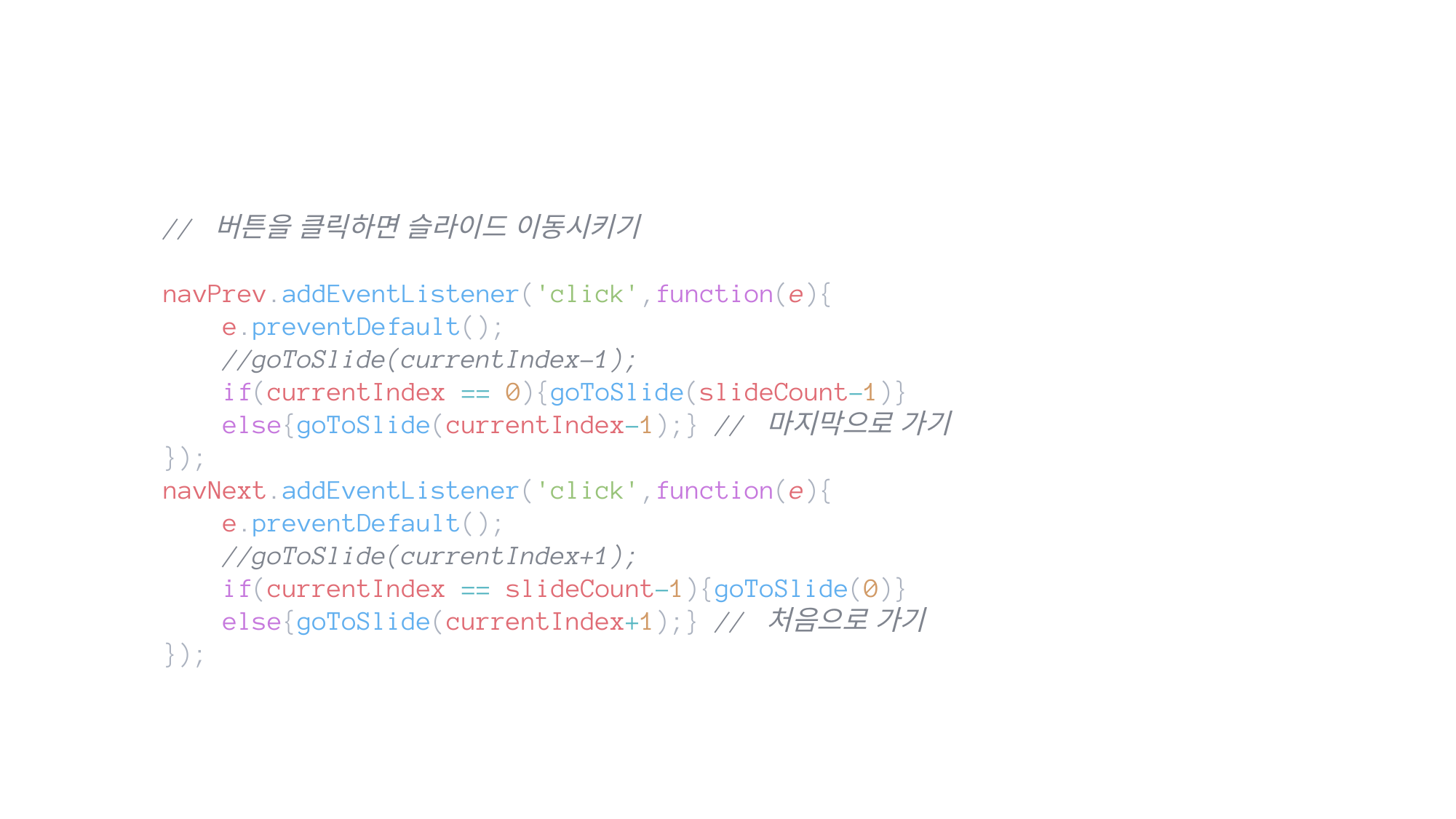

// 버튼을 클릭하면 슬라이드 이동시키기
navPrev.addEventListener('click',function(e){
    e.preventDefault();
    //goToSlide(currentIndex-1);
    if(currentIndex == 0){goToSlide(slideCount-1)}
    else{goToSlide(currentIndex-1);} // 마지막으로 가기
});
navNext.addEventListener('click',function(e){
    e.preventDefault();
    //goToSlide(currentIndex+1);
    if(currentIndex == slideCount-1){goToSlide(0)}
    else{goToSlide(currentIndex+1);} // 처음으로 가기
});